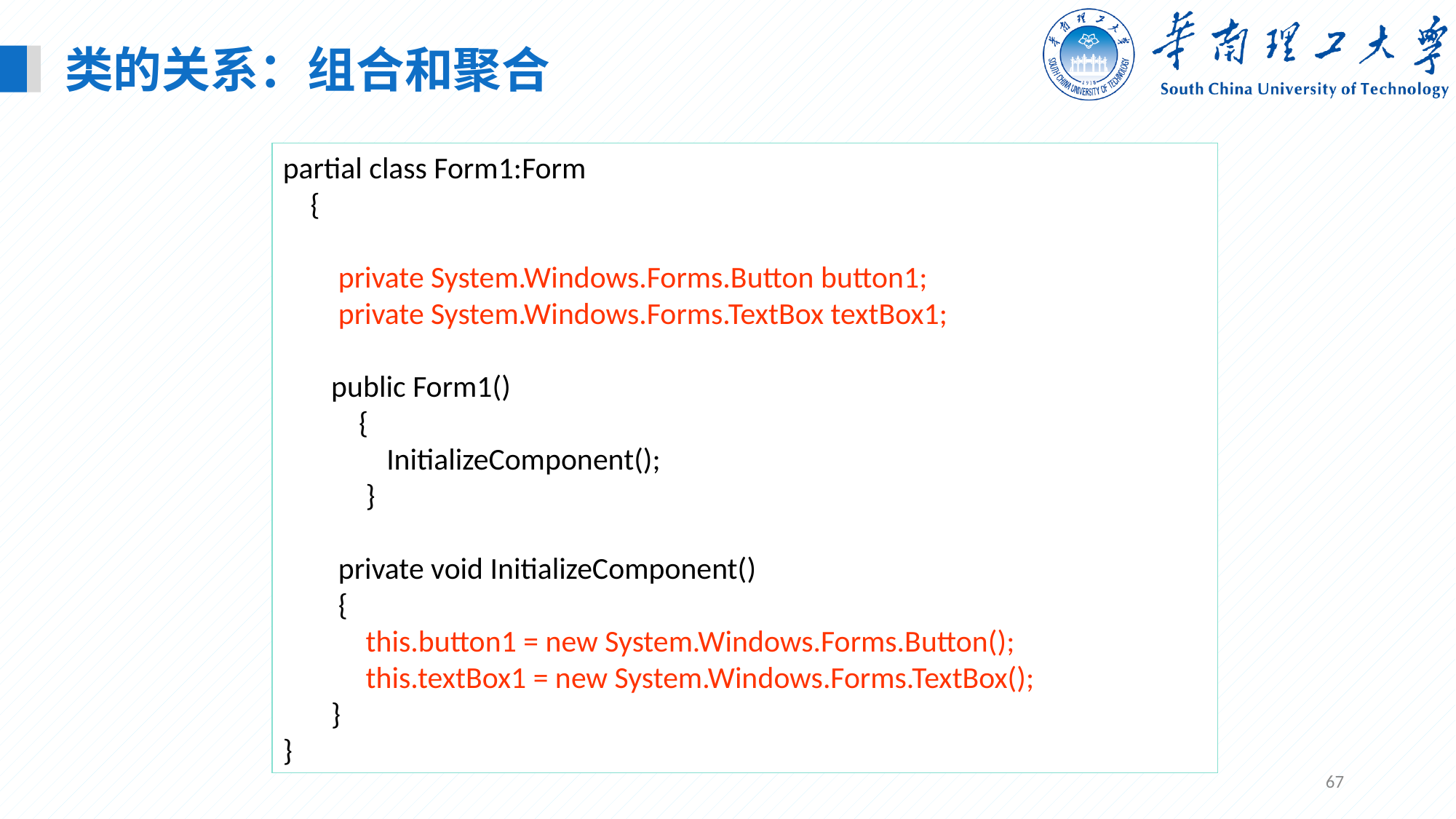

类的关系：组合和聚合
partial class Form1:Form
    {

        private System.Windows.Forms.Button button1;
        private System.Windows.Forms.TextBox textBox1;

       public Form1()
           {
               InitializeComponent();
            }

        private void InitializeComponent()
        {
            this.button1 = new System.Windows.Forms.Button();
            this.textBox1 = new System.Windows.Forms.TextBox();
       }
}
67